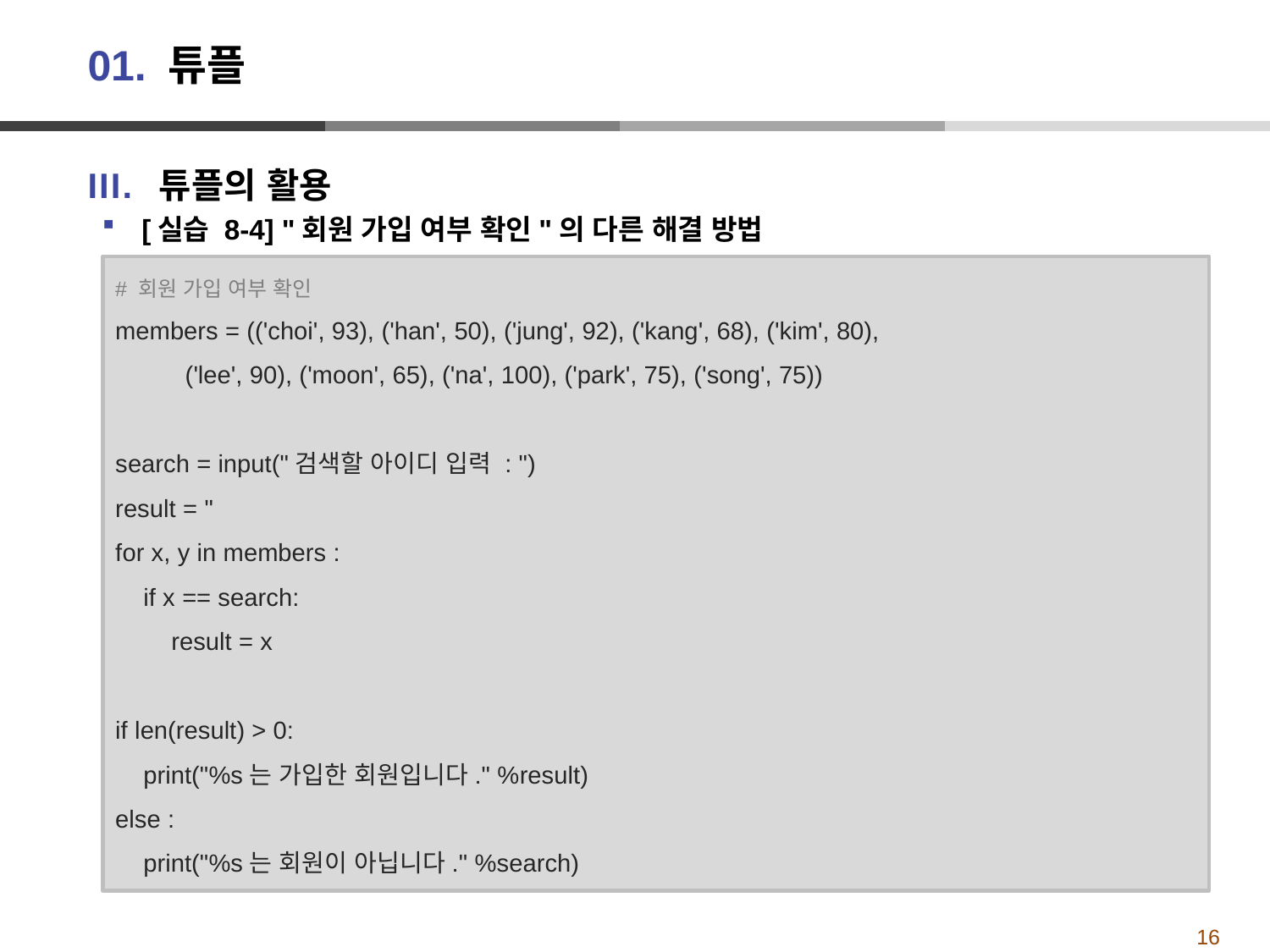

# 01. 튜플
튜플의 활용
[실습 8-4] "회원 가입 여부 확인"의 다른 해결 방법
# 회원 가입 여부 확인
members = (('choi', 93), ('han', 50), ('jung', 92), ('kang', 68), ('kim', 80),
          ('lee', 90), ('moon', 65), ('na', 100), ('park', 75), ('song', 75))

search = input("검색할 아이디 입력 : ")
result = ''
for x, y in members :
    if x == search:
        result = x

if len(result) > 0:
    print("%s는 가입한 회원입니다." %result)
else :
    print("%s는 회원이 아닙니다." %search)
‘in’ 연산에 for 반복문을 내포시켜 다음과 같이 코드를 간단하게 변경 가능